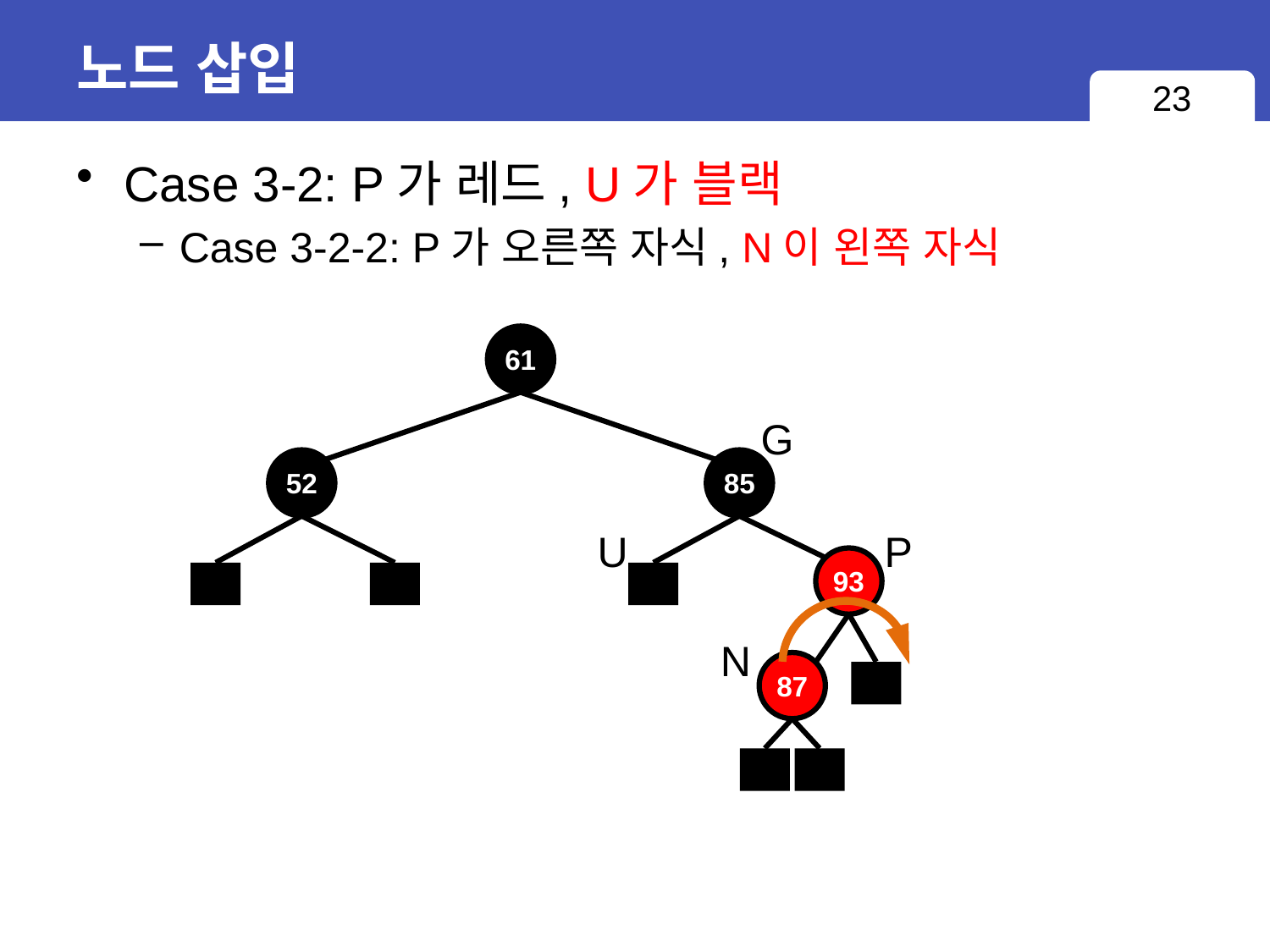

# 노드 삽입
23
Case 3-2: P가 레드, U가 블랙
Case 3-2-2: P가 오른쪽 자식, N이 왼쪽 자식
61
G
52
85
U
P
93

N
87